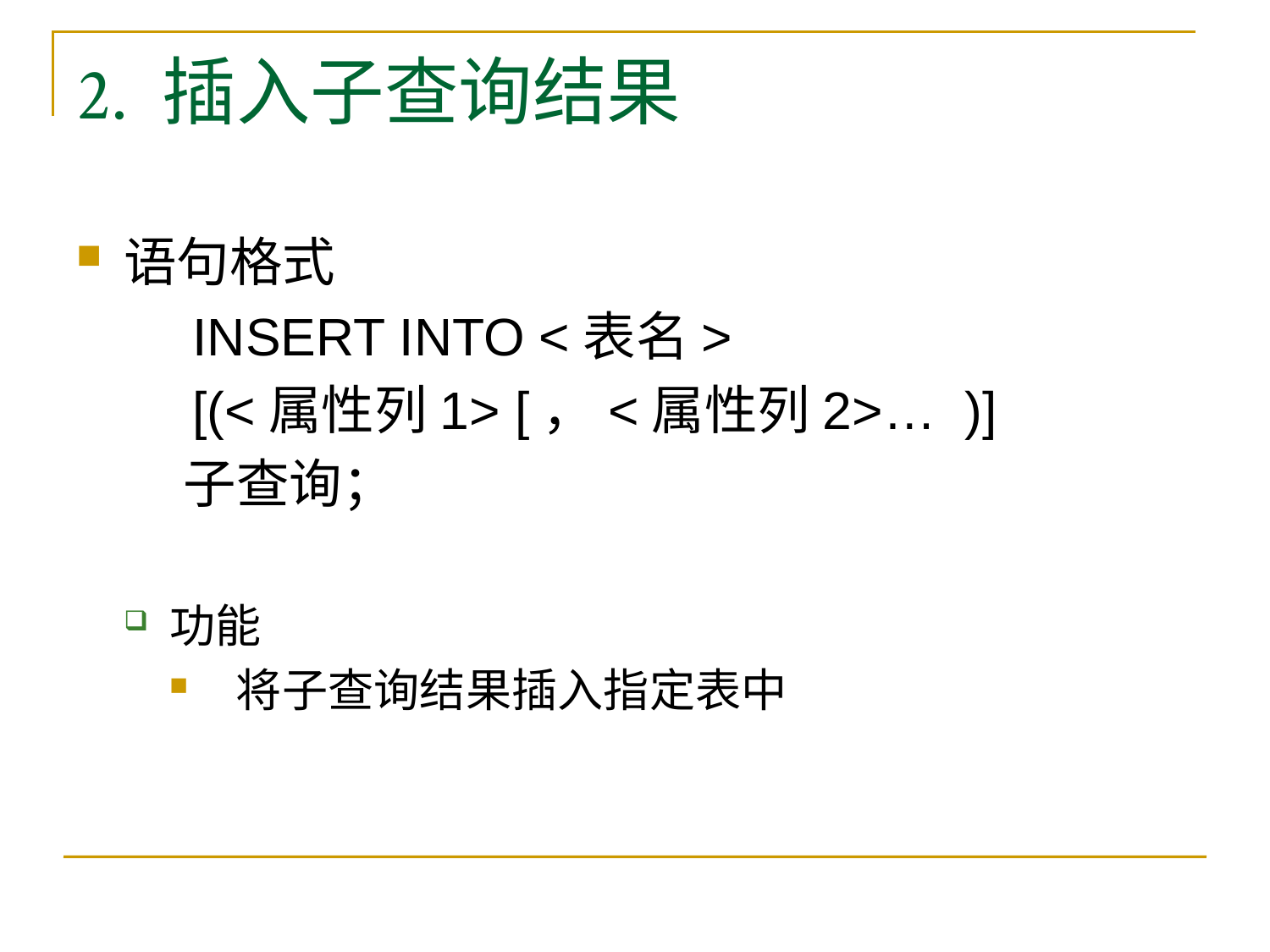

# 2. 插入子查询结果
语句格式
        INSERT INTO <表名>
        [(<属性列1> [，<属性列2>…  )]
        子查询；

功能
 将子查询结果插入指定表中